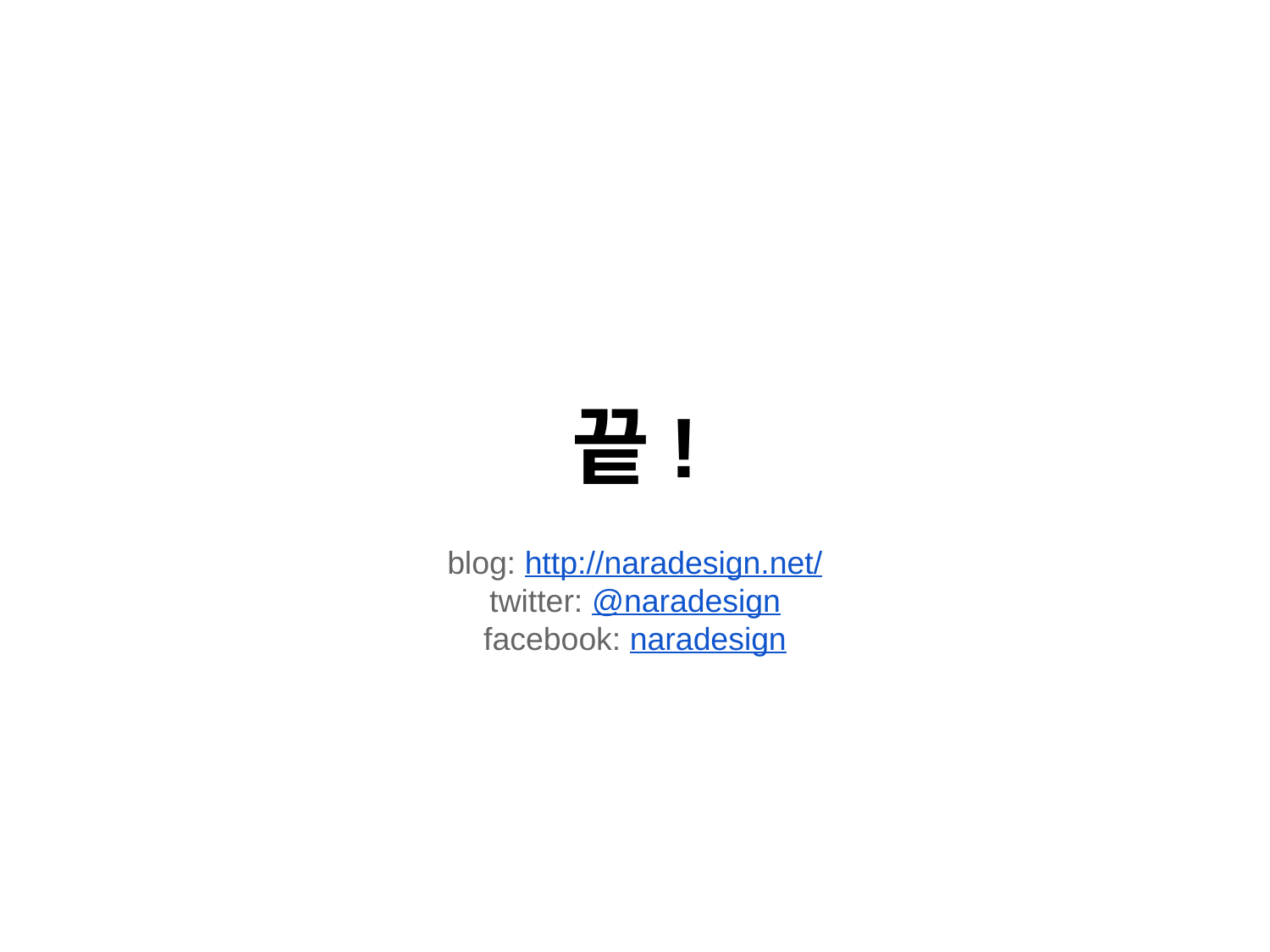

# 끝!
blog: http://naradesign.net/
twitter: @naradesign
facebook: naradesign